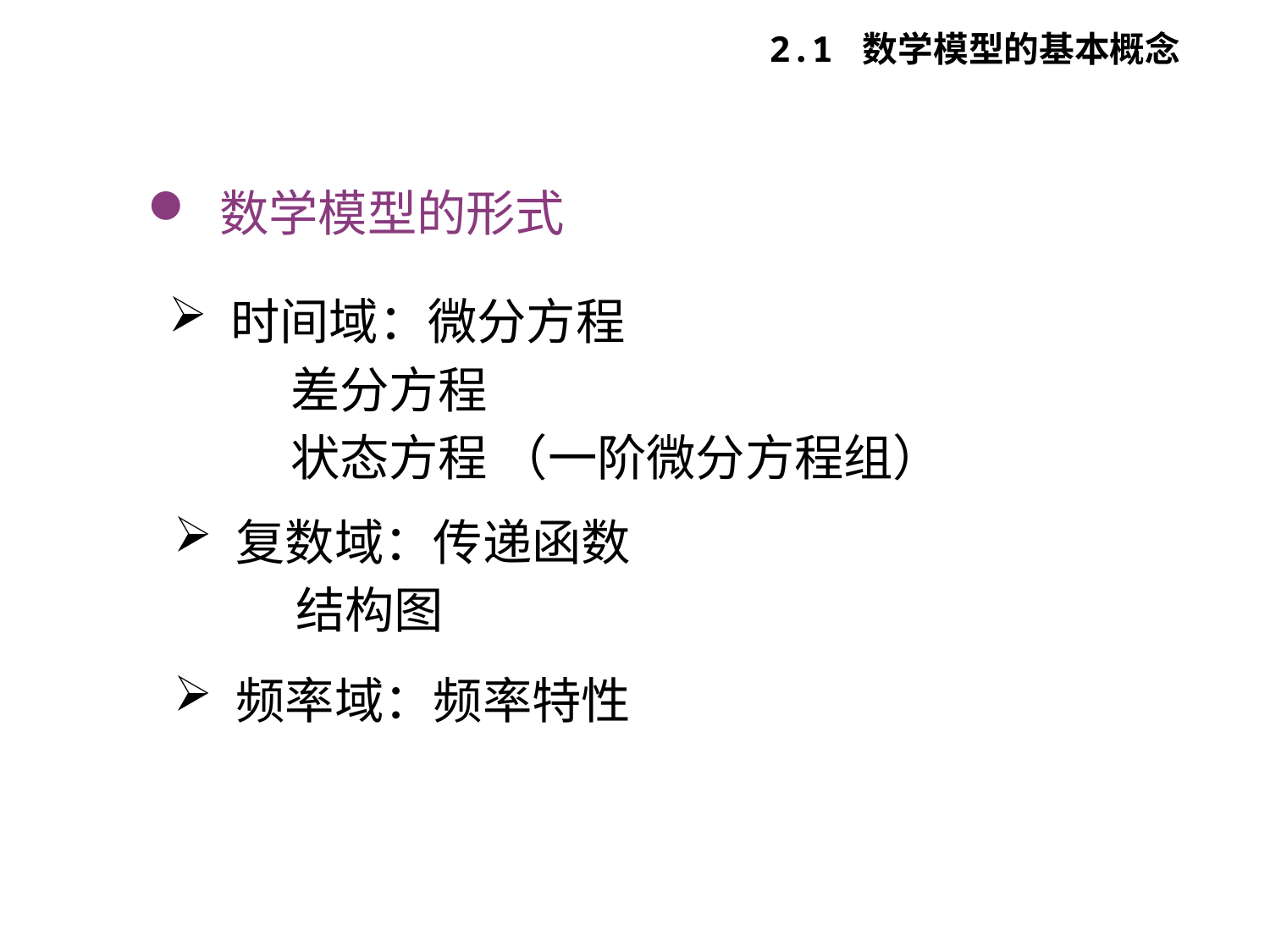

2.1 数学模型的基本概念
 数学模型的形式
 时间域：微分方程
          差分方程
          状态方程 （一阶微分方程组）
 复数域：传递函数
          结构图
 频率域：频率特性
192
9